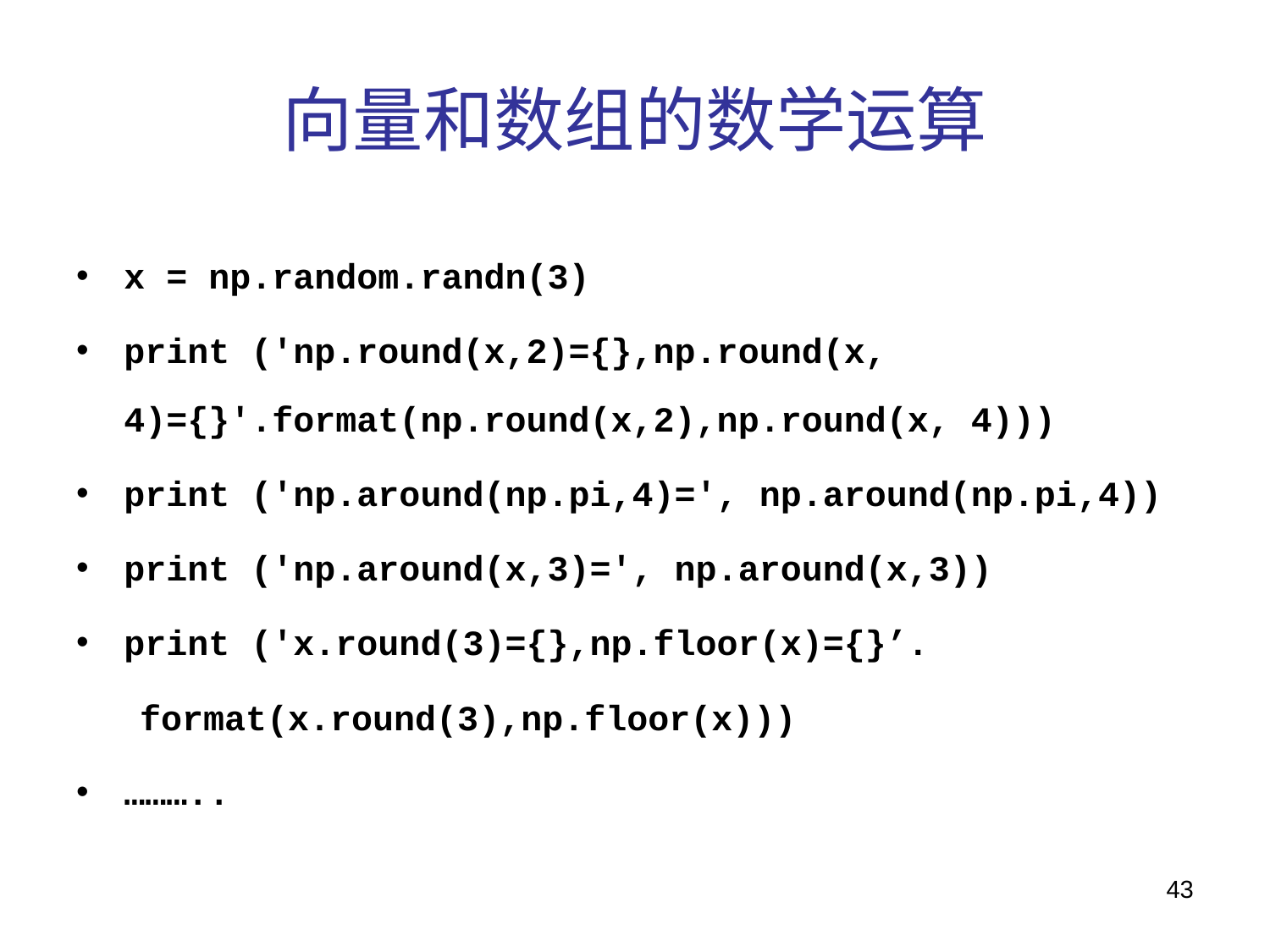

# 向量和数组的数学运算
x = np.random.randn(3)
print ('np.round(x,2)={},np.round(x, 4)={}'.format(np.round(x,2),np.round(x, 4)))
print ('np.around(np.pi,4)=', np.around(np.pi,4))
print ('np.around(x,3)=', np.around(x,3))
print ('x.round(3)={},np.floor(x)={}’.
   format(x.round(3),np.floor(x)))
………..
43